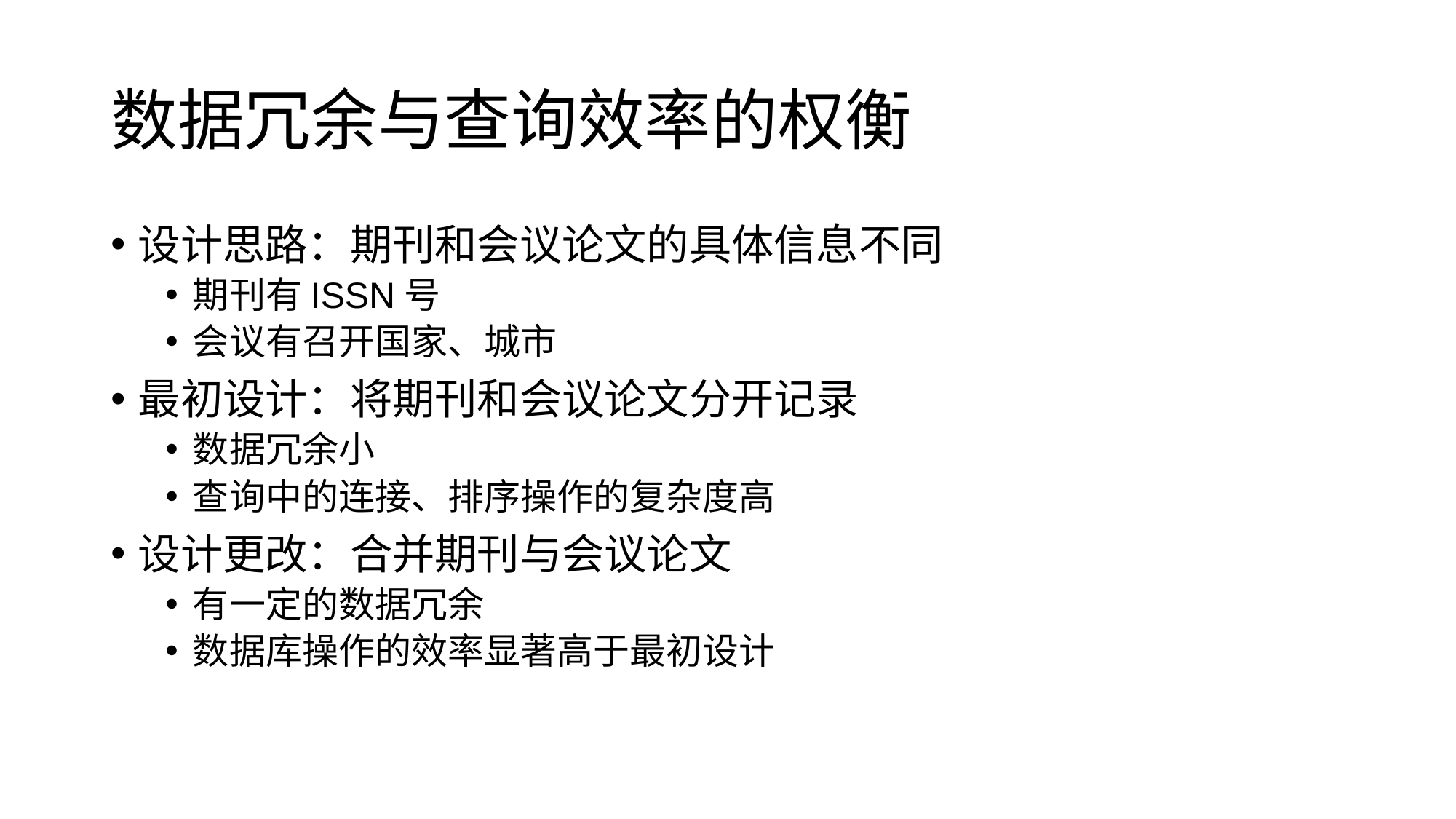

# 数据冗余与查询效率的权衡
设计思路：期刊和会议论文的具体信息不同
期刊有ISSN号
会议有召开国家、城市
最初设计：将期刊和会议论文分开记录
数据冗余小
查询中的连接、排序操作的复杂度高
设计更改：合并期刊与会议论文
有一定的数据冗余
数据库操作的效率显著高于最初设计